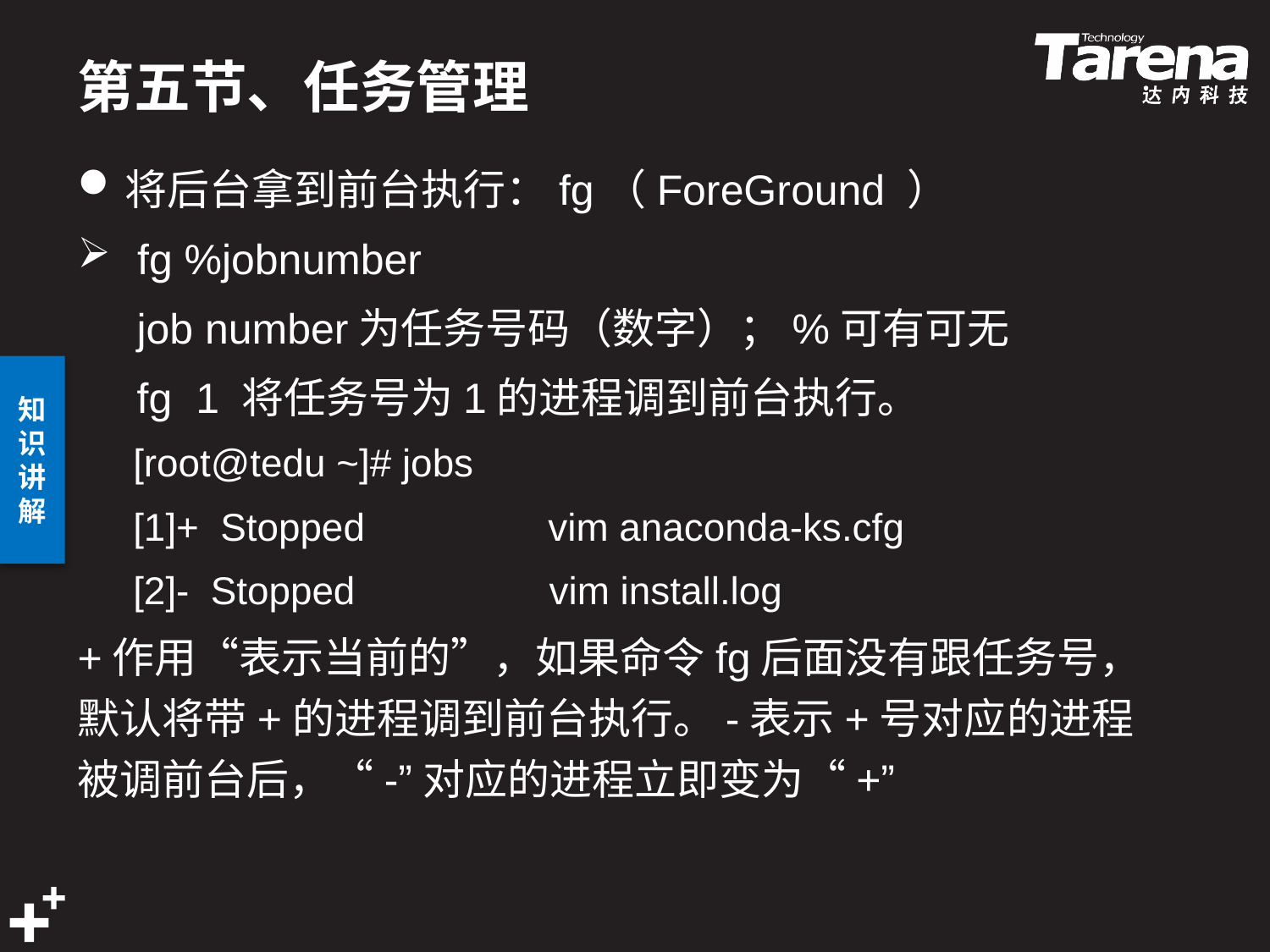

# 第五节、任务管理
将后台拿到前台执行：fg（ForeGround ）
 fg %jobnumber
     job number为任务号码（数字）；%可有可无
     fg  1 将任务号为1的进程调到前台执行。
[root@tedu ~]# jobs
[1]+  Stopped                 vim anaconda-ks.cfg
[2]-  Stopped                  vim install.log
+作用“表示当前的”，如果命令fg后面没有跟任务号，默认将带+的进程调到前台执行。-表示+号对应的进程被调前台后，“-”对应的进程立即变为“+”